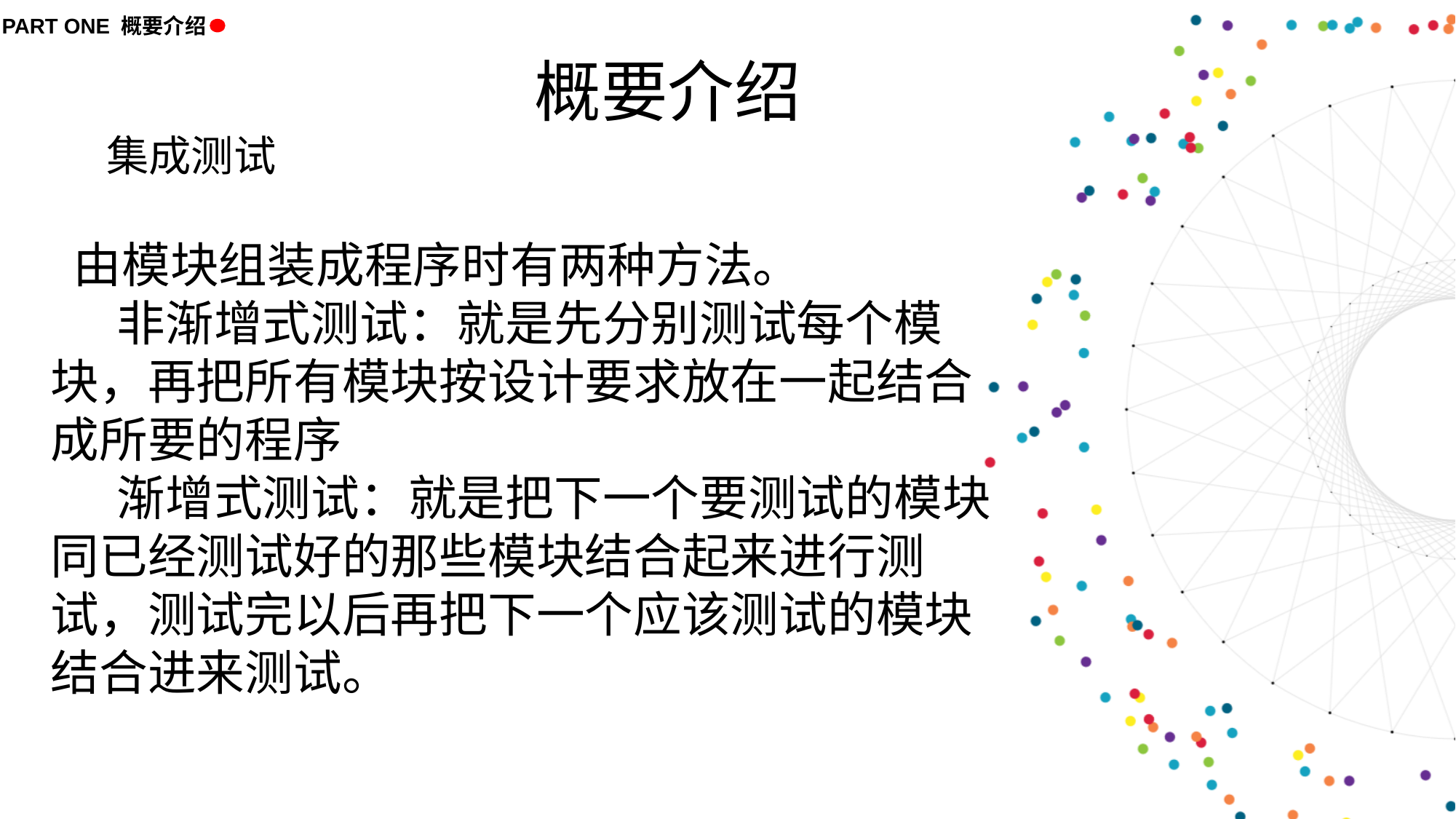

PART ONE 概要介绍

概要介绍
集成测试
 由模块组装成程序时有两种方法。
     非渐增式测试：就是先分别测试每个模块，再把所有模块按设计要求放在一起结合成所要的程序
     渐增式测试：就是把下一个要测试的模块同已经测试好的那些模块结合起来进行测试，测试完以后再把下一个应该测试的模块结合进来测试。